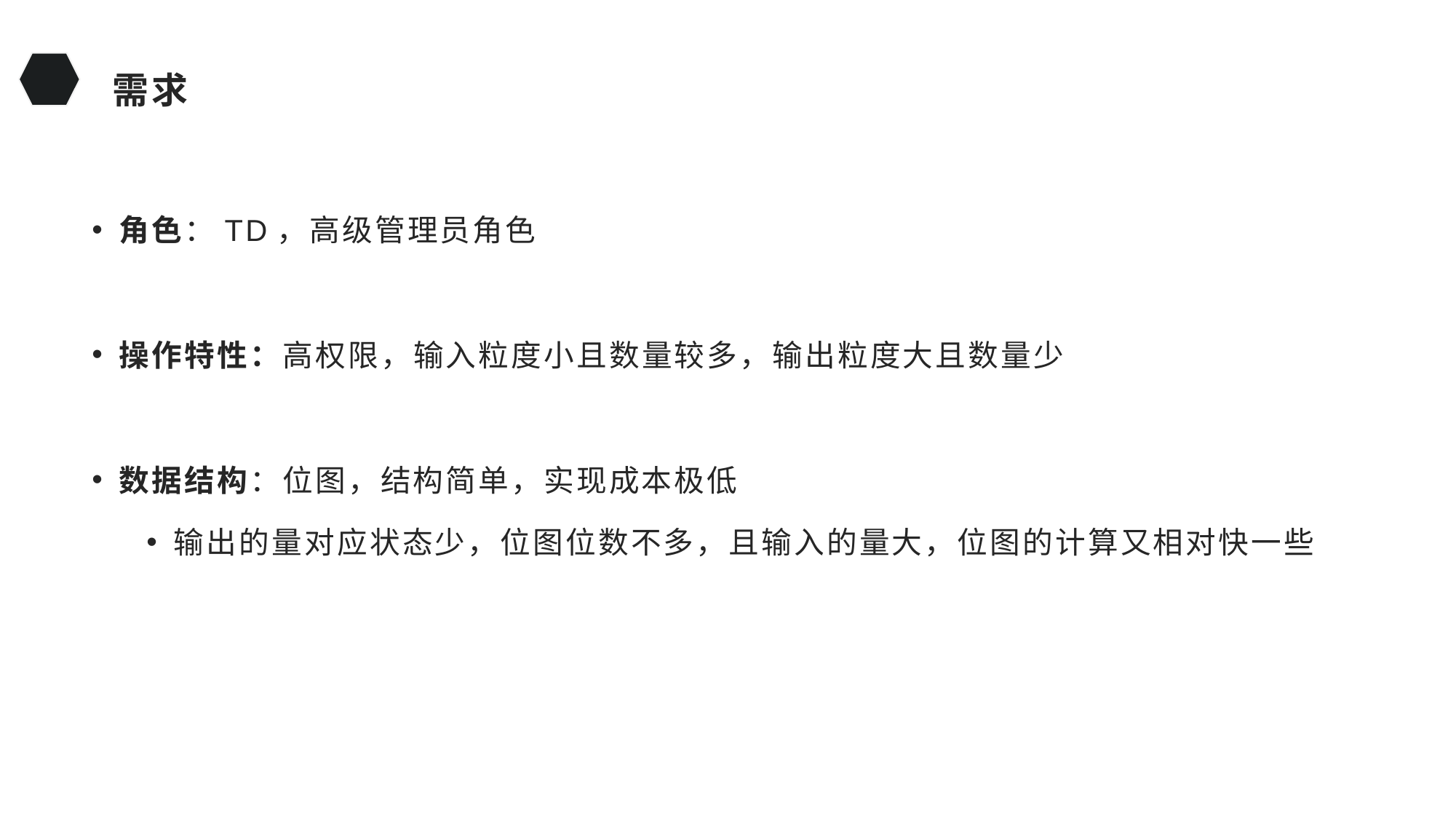

# 需求
角色：TD，高级管理员角色

操作特性：高权限，输入粒度小且数量较多，输出粒度大且数量少

数据结构：位图，结构简单，实现成本极低
输出的量对应状态少，位图位数不多，且输入的量大，位图的计算又相对快一些